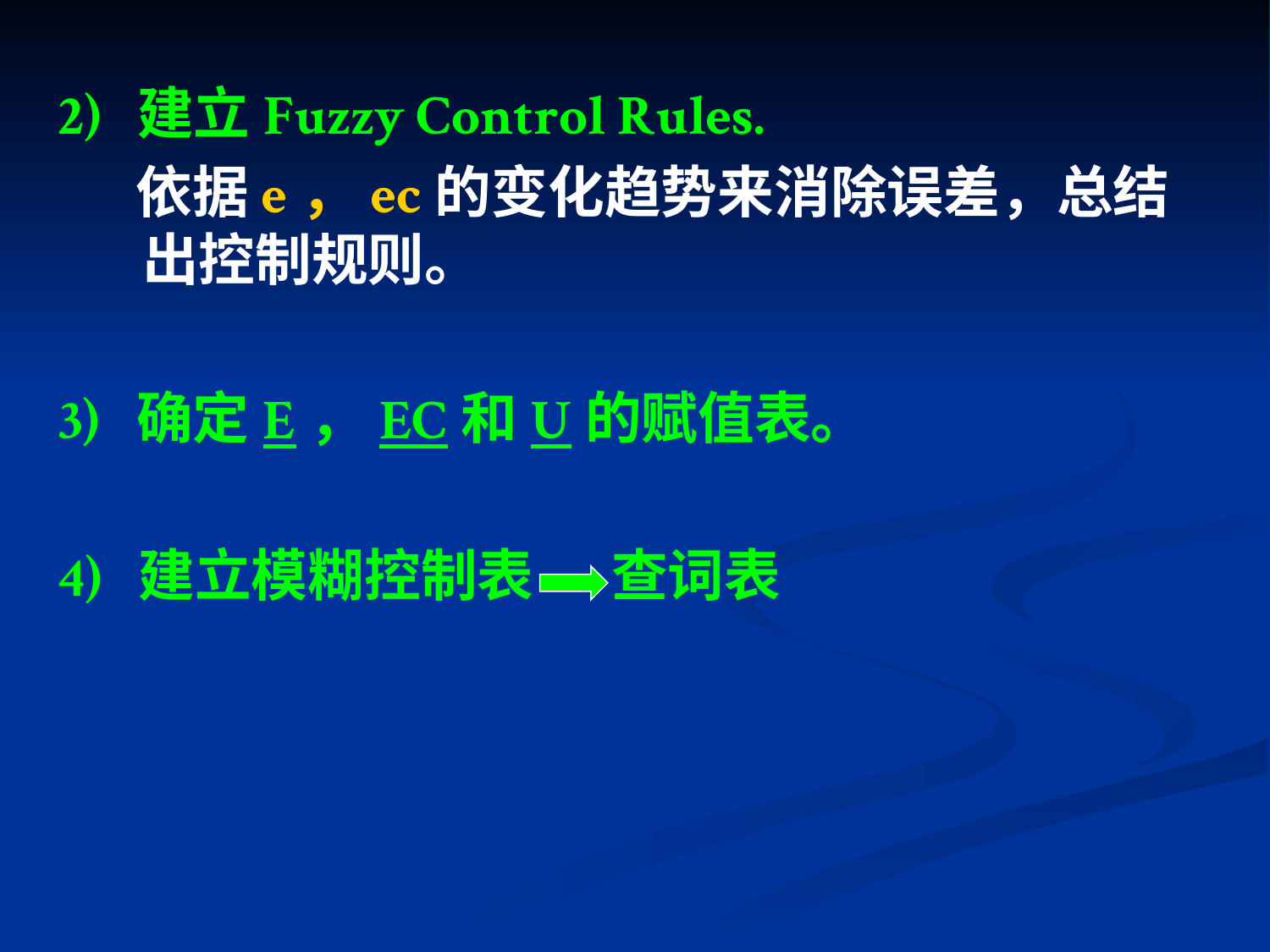

2)  建立Fuzzy Control Rules.
     依据e，ec的变化趋势来消除误差，总结出控制规则。

3)  确定E，EC和U的赋值表。

4)  建立模糊控制表      查词表